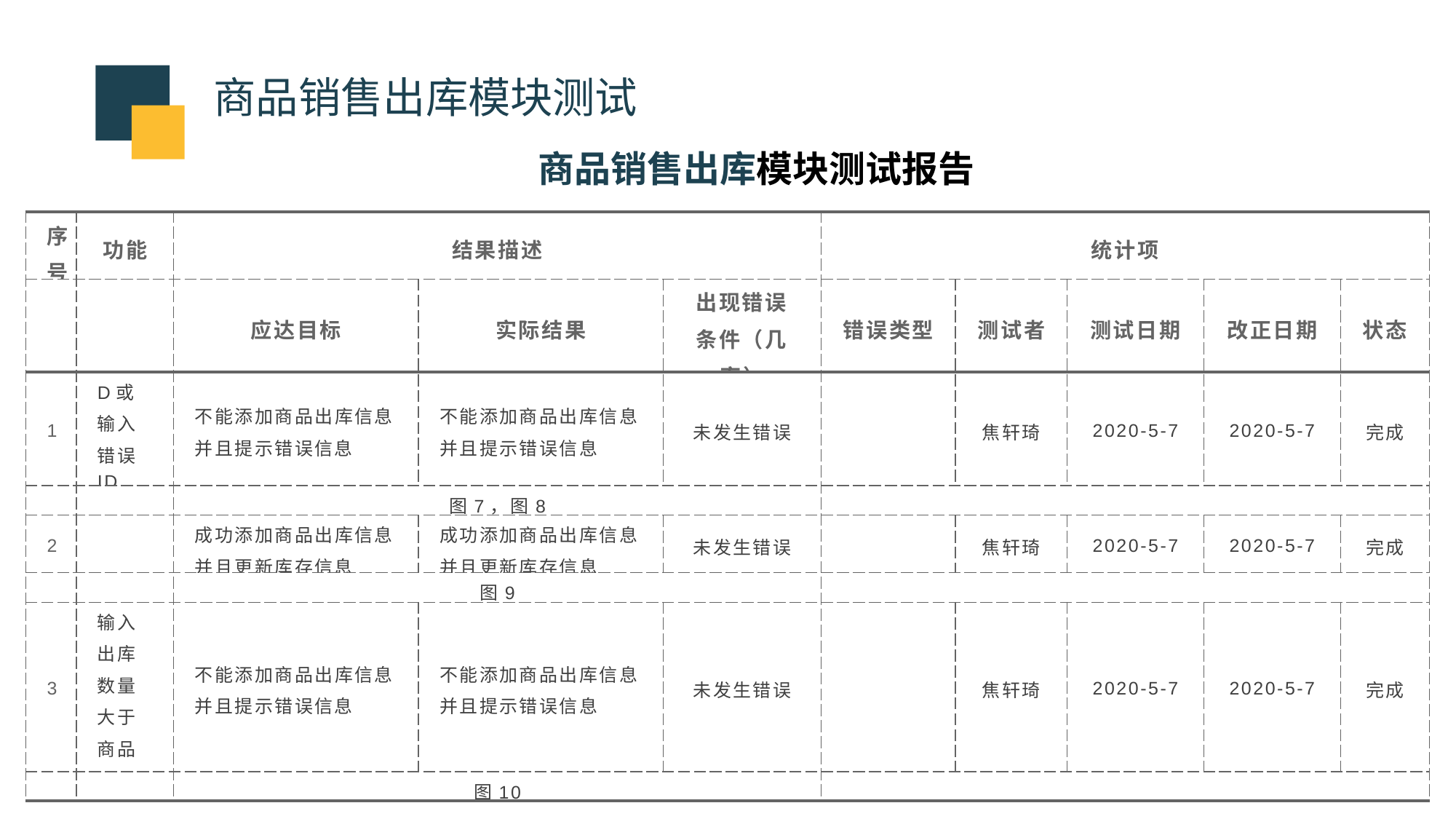

商品销售出库模块测试
商品销售出库模块测试报告
| 序号 | 功能 | 结果描述 |  |  | 统计项 |  |  |  |  |
| --- | --- | --- | --- | --- | --- | --- | --- | --- | --- |
|  |  | 应达目标 | 实际结果 | 出现错误条件（几率） | 错误类型 | 测试者 | 测试日期 | 改正日期 | 状态 |
| 1 | D或输入错误ID | 不能添加商品出库信息并且提示错误信息 | 不能添加商品出库信息并且提示错误信息 | 未发生错误 |  | 焦轩琦 | 2020-5-7 | 2020-5-7 | 完成 |
|  |  | 图7，图8 |  |  |  |  |  |  |  |
| 2 |  | 成功添加商品出库信息并且更新库存信息 | 成功添加商品出库信息并且更新库存信息 | 未发生错误 |  | 焦轩琦 | 2020-5-7 | 2020-5-7 | 完成 |
|  |  | 图9 |  |  |  |  |  |  |  |
| 3 | 输入出库数量大于商品库存 | 不能添加商品出库信息并且提示错误信息 | 不能添加商品出库信息并且提示错误信息 | 未发生错误 |  | 焦轩琦 | 2020-5-7 | 2020-5-7 | 完成 |
|  |  | 图10 |  |  |  |  |  |  |  |